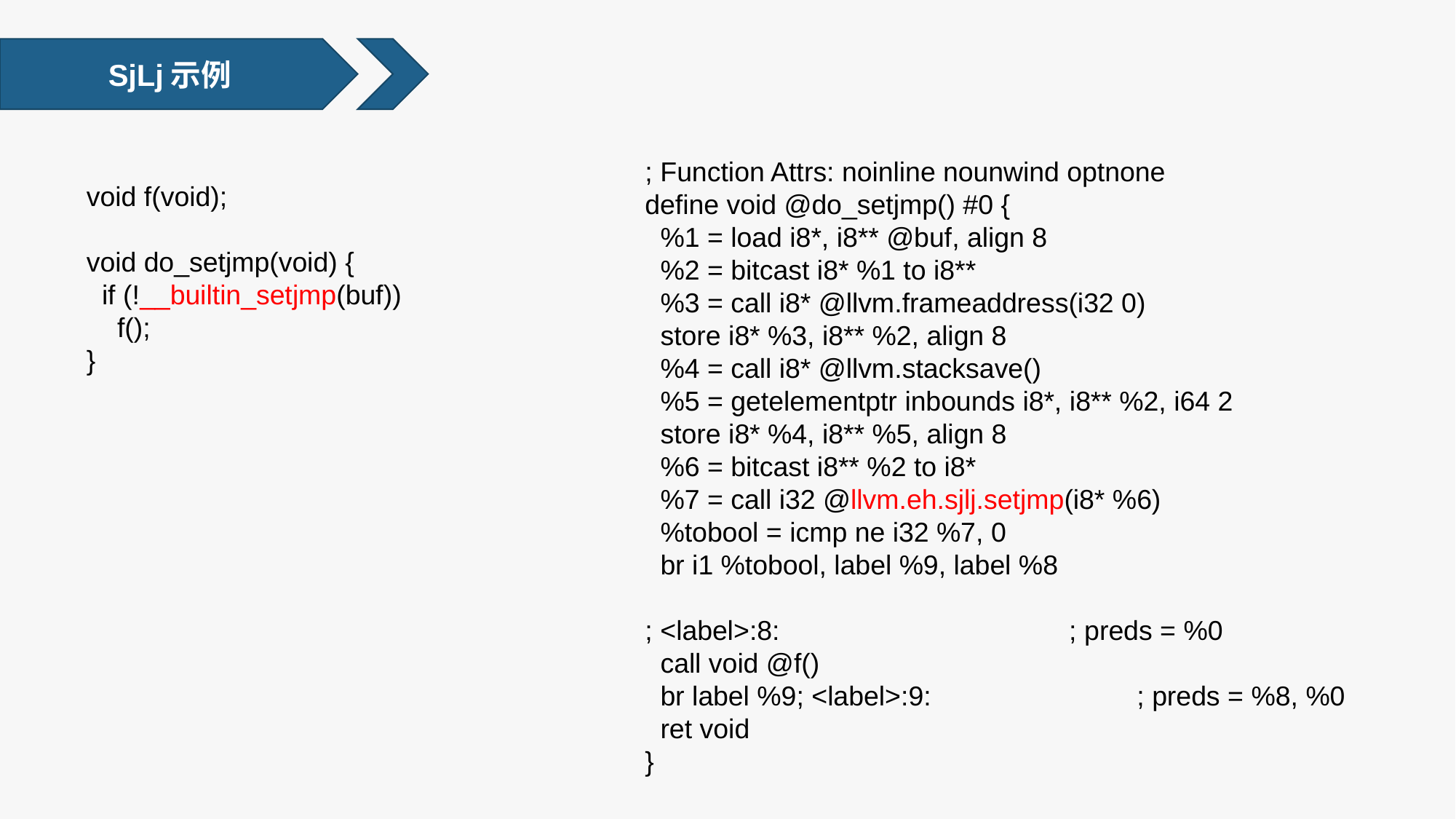

SjLj示例

; Function Attrs: noinline nounwind optnone
define void @do_setjmp() #0 {
  %1 = load i8*, i8** @buf, align 8
  %2 = bitcast i8* %1 to i8**
  %3 = call i8* @llvm.frameaddress(i32 0)
  store i8* %3, i8** %2, align 8
  %4 = call i8* @llvm.stacksave()
  %5 = getelementptr inbounds i8*, i8** %2, i64 2
  store i8* %4, i8** %5, align 8
  %6 = bitcast i8** %2 to i8*
  %7 = call i32 @llvm.eh.sjlj.setjmp(i8* %6)
  %tobool = icmp ne i32 %7, 0
  br i1 %tobool, label %9, label %8

; <label>:8:                                      ; preds = %0
  call void @f()
  br label %9; <label>:9:                           ; preds = %8, %0
  ret void
}
void f(void);

void do_setjmp(void) {
  if (!__builtin_setjmp(buf))
    f();
}